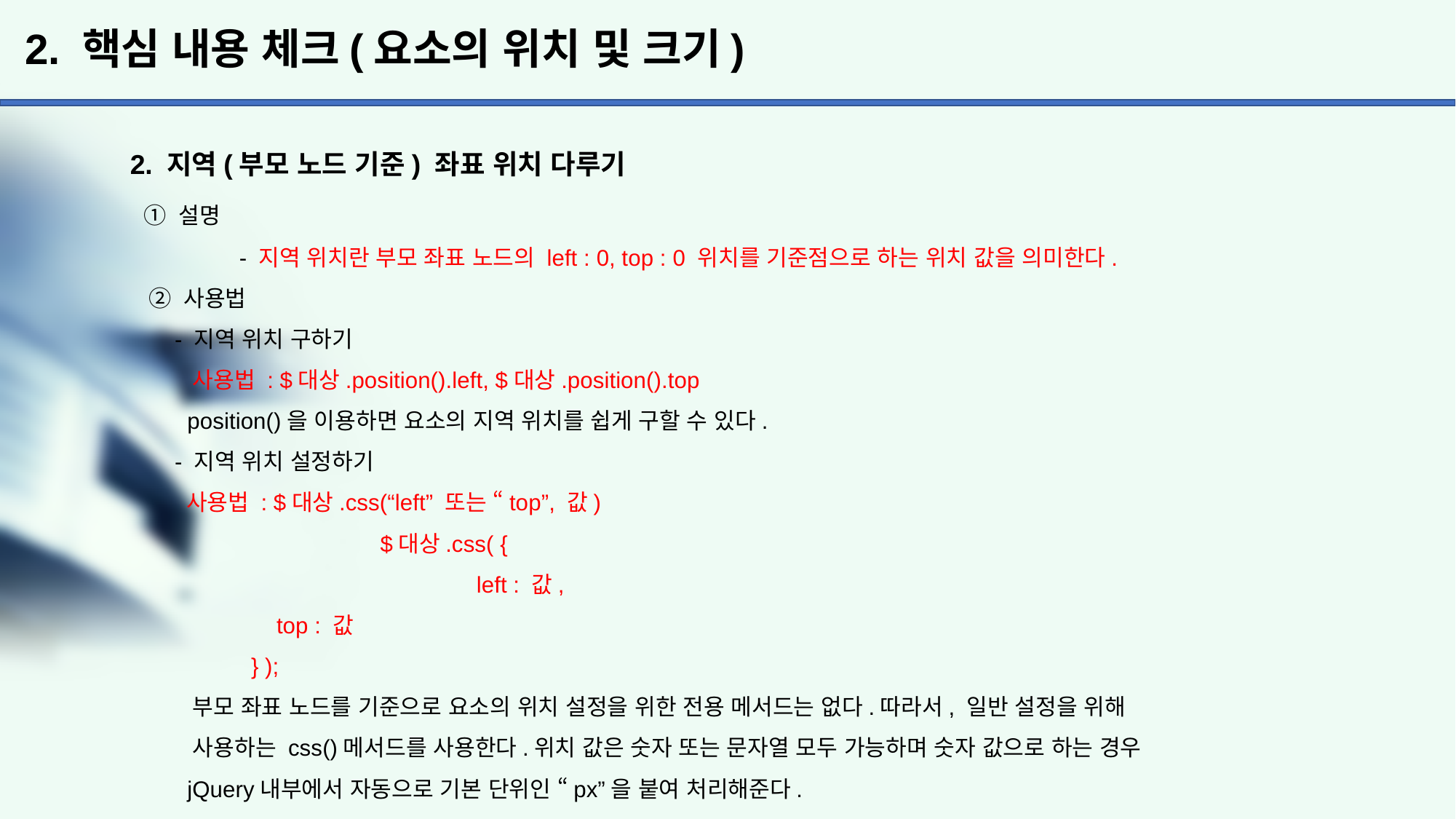

2. 핵심 내용 체크(요소의 위치 및 크기)
2. 지역(부모 노드 기준) 좌표 위치 다루기
  ① 설명
  	- 지역 위치란 부모 좌표 노드의 left : 0, top : 0 위치를 기준점으로 하는 위치 값을 의미한다.
   ② 사용법
       - 지역 위치 구하기
         사용법 : $대상.position().left, $대상.position().top
         position()을 이용하면 요소의 지역 위치를 쉽게 구할 수 있다.
       - 지역 위치 설정하기
        사용법 : $대상.css(“left” 또는 “top”, 값)
		     $대상.css( {
			   left : 값,
                       top : 값
                   } );
         부모 좌표 노드를 기준으로 요소의 위치 설정을 위한 전용 메서드는 없다.따라서, 일반 설정을 위해
         사용하는 css()메서드를 사용한다.위치 값은 숫자 또는 문자열 모두 가능하며 숫자 값으로 하는 경우
         jQuery내부에서 자동으로 기본 단위인 “px”을 붙여 처리해준다.